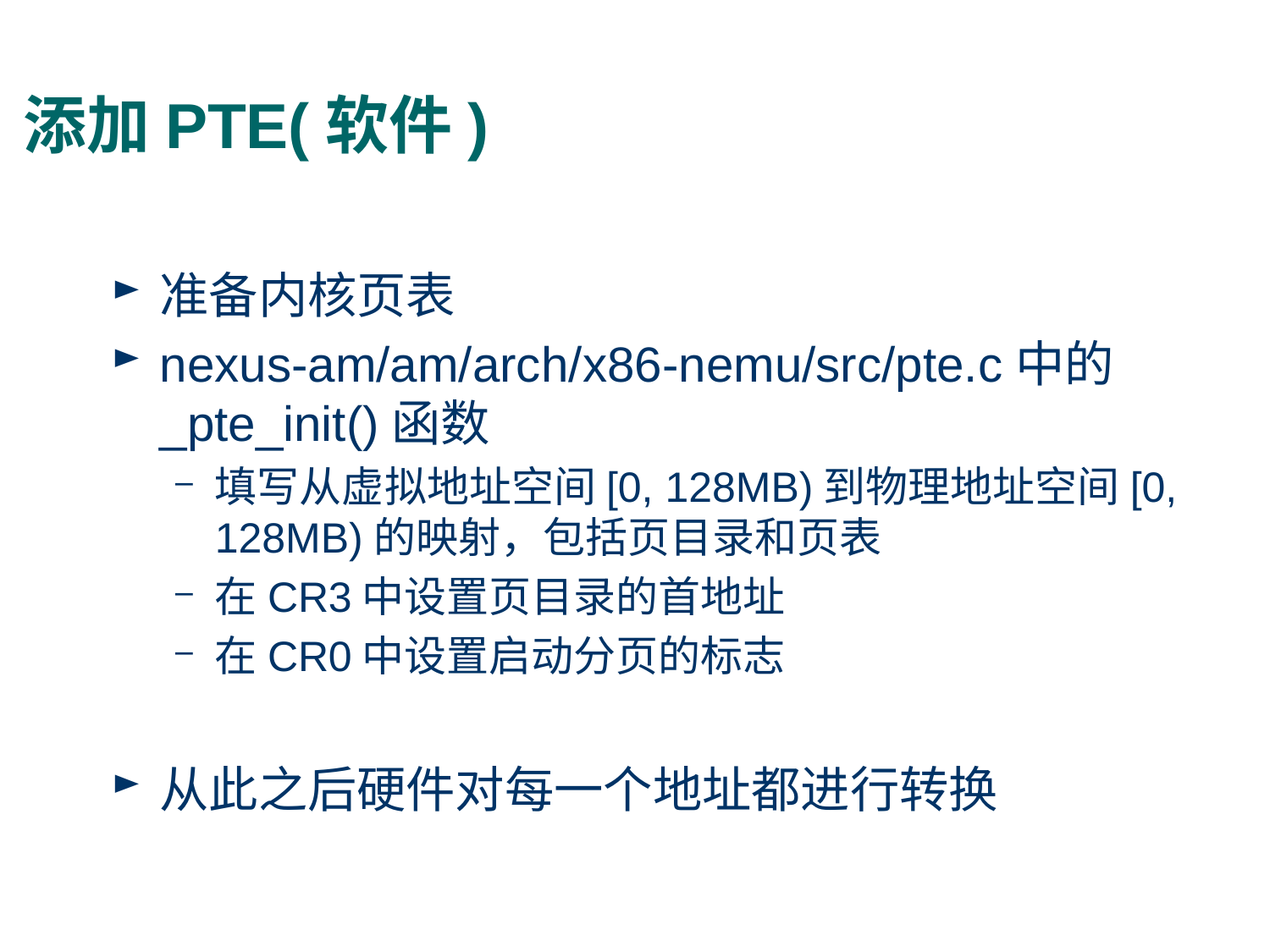

# 添加PTE(软件)
准备内核页表
nexus-am/am/arch/x86-nemu/src/pte.c中的_pte_init()函数
填写从虚拟地址空间[0, 128MB)到物理地址空间[0, 128MB)的映射，包括页目录和页表
在CR3中设置页目录的首地址
在CR0中设置启动分页的标志

从此之后硬件对每一个地址都进行转换